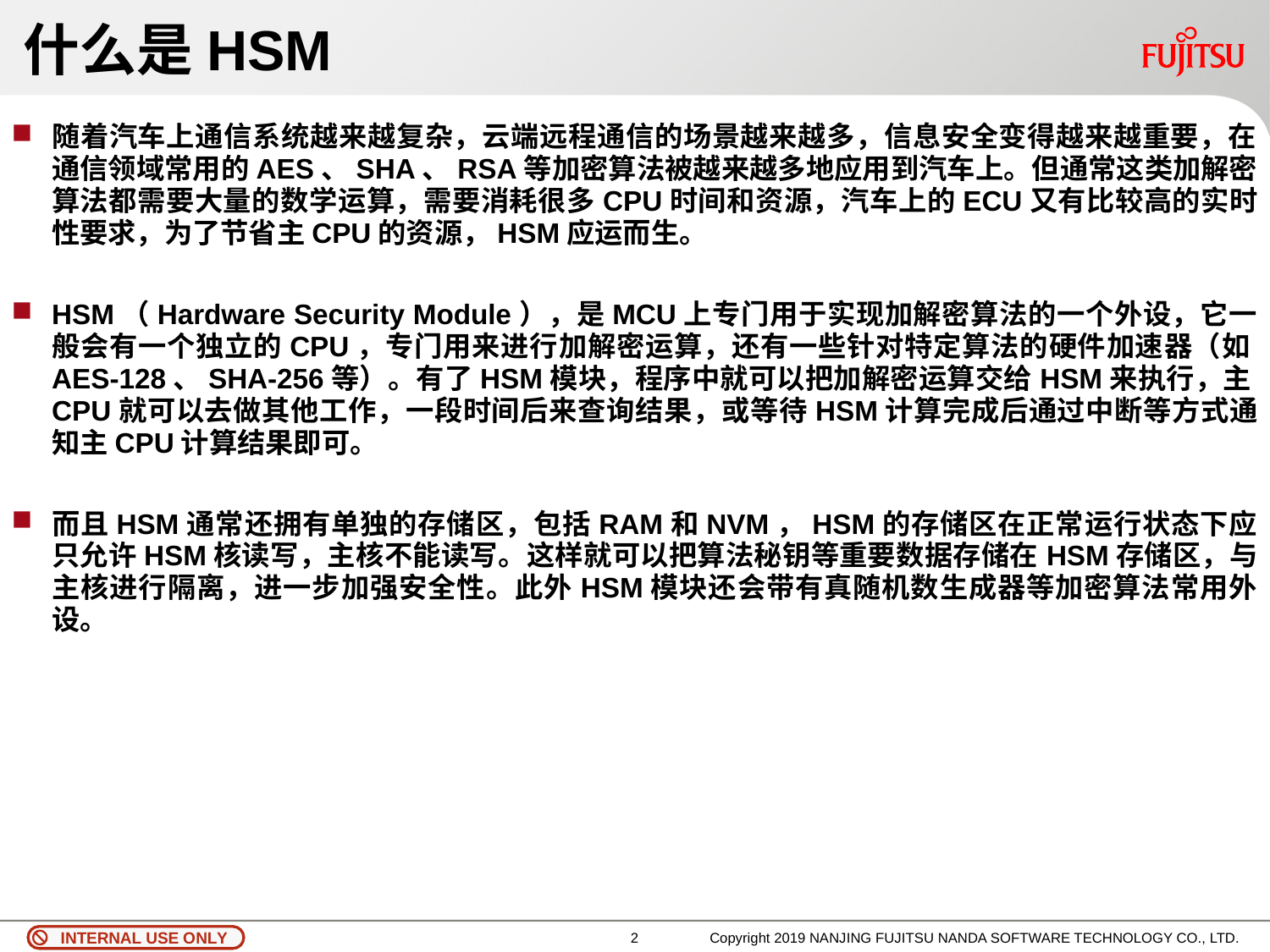

# 什么是HSM
随着汽车上通信系统越来越复杂，云端远程通信的场景越来越多，信息安全变得越来越重要，在通信领域常用的AES、SHA、RSA等加密算法被越来越多地应用到汽车上。但通常这类加解密算法都需要大量的数学运算，需要消耗很多CPU时间和资源，汽车上的ECU又有比较高的实时性要求，为了节省主CPU的资源，HSM应运而生。

HSM（Hardware Security Module），是MCU上专门用于实现加解密算法的一个外设，它一般会有一个独立的CPU，专门用来进行加解密运算，还有一些针对特定算法的硬件加速器（如AES-128、SHA-256等）。有了HSM模块，程序中就可以把加解密运算交给HSM来执行，主CPU就可以去做其他工作，一段时间后来查询结果，或等待HSM计算完成后通过中断等方式通知主CPU计算结果即可。

而且HSM通常还拥有单独的存储区，包括RAM和NVM，HSM的存储区在正常运行状态下应只允许HSM核读写，主核不能读写。这样就可以把算法秘钥等重要数据存储在HSM存储区，与主核进行隔离，进一步加强安全性。此外HSM模块还会带有真随机数生成器等加密算法常用外设。
2
Copyright 2019 NANJING FUJITSU NANDA SOFTWARE TECHNOLOGY CO., LTD.